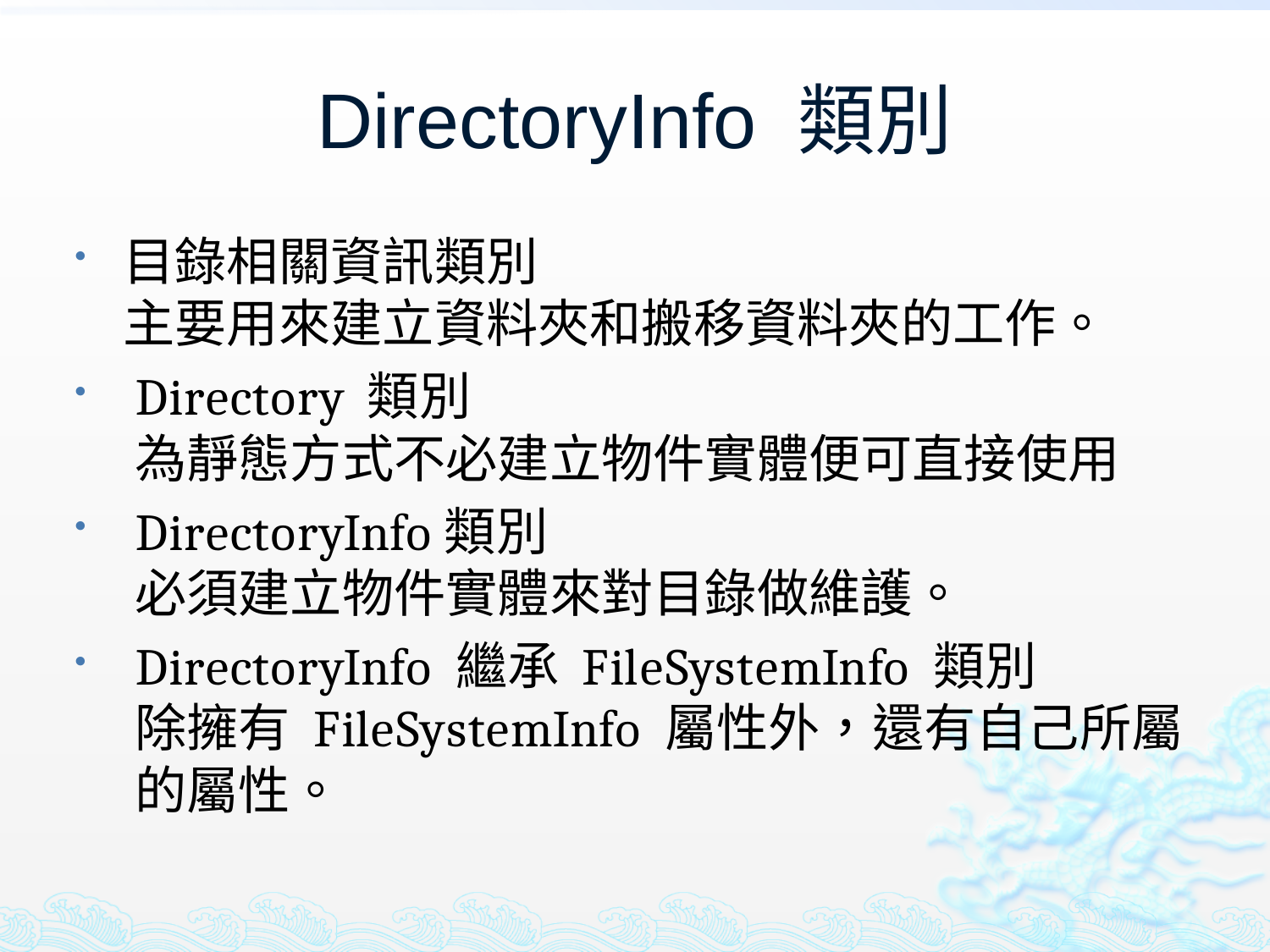

# DirectoryInfo 類別
目錄相關資訊類別
主要用來建立資料夾和搬移資料夾的工作。
 Directory 類別
 為靜態方式不必建立物件實體便可直接使用
 DirectoryInfo類別
 必須建立物件實體來對目錄做維護。
 DirectoryInfo 繼承 FileSystemInfo 類別
 除擁有 FileSystemInfo 屬性外，還有自己所屬
 的屬性。